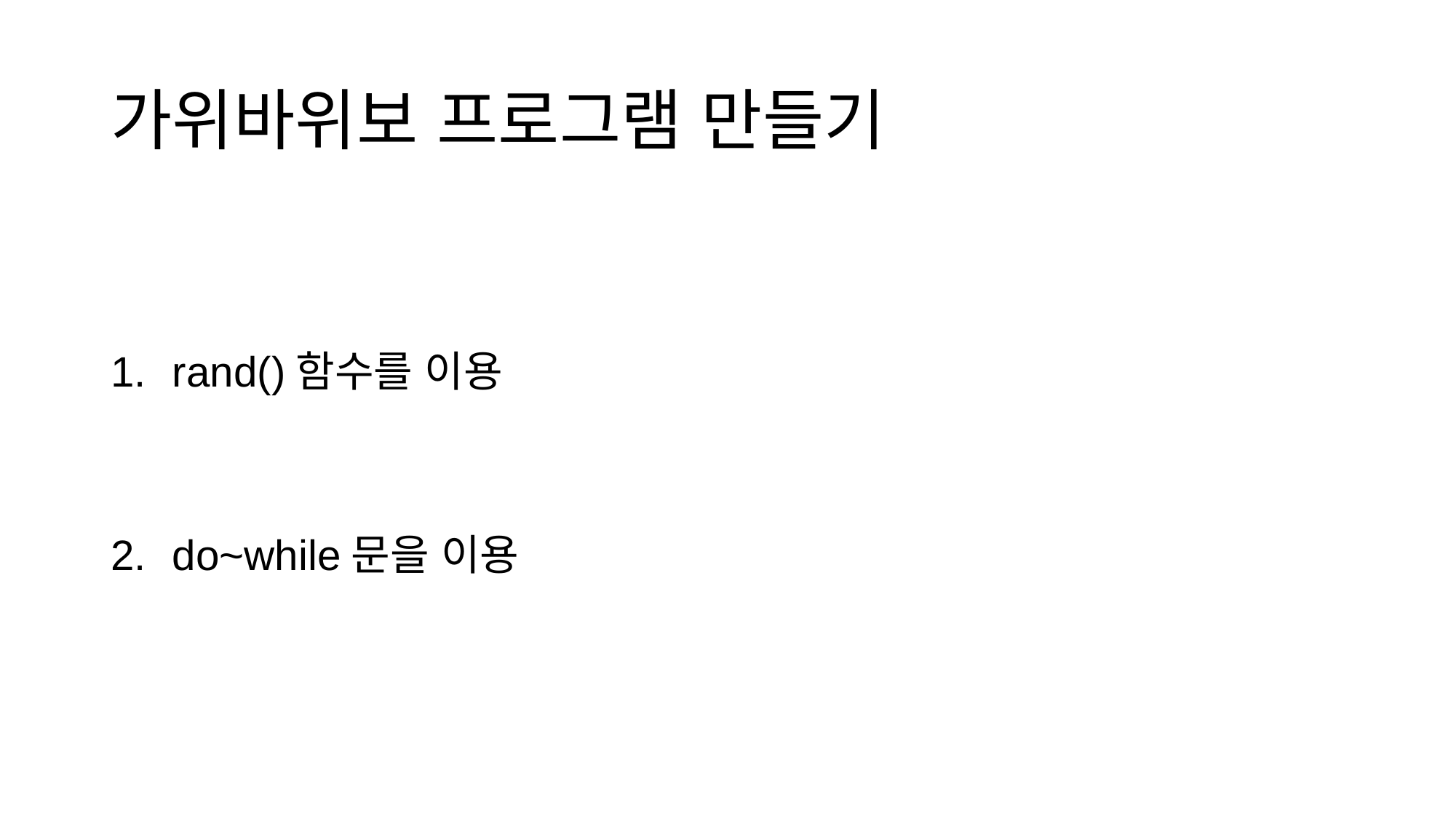

# 가위바위보 프로그램 만들기

rand()함수를 이용

do~while문을 이용